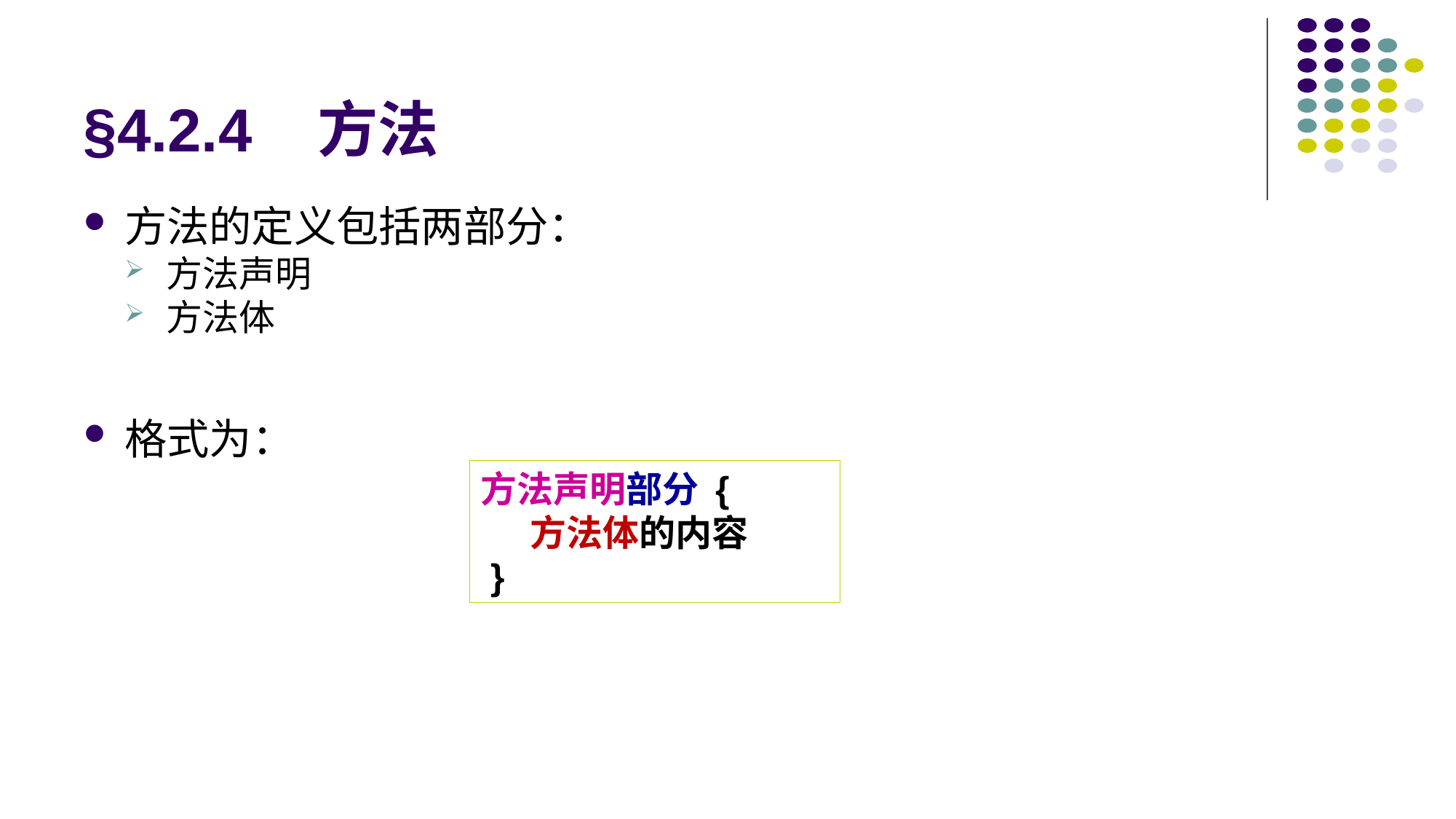

# §4.2.4   方法
方法的定义包括两部分：
方法声明
方法体

格式为：

方法声明部分 {
     方法体的内容
 }
21